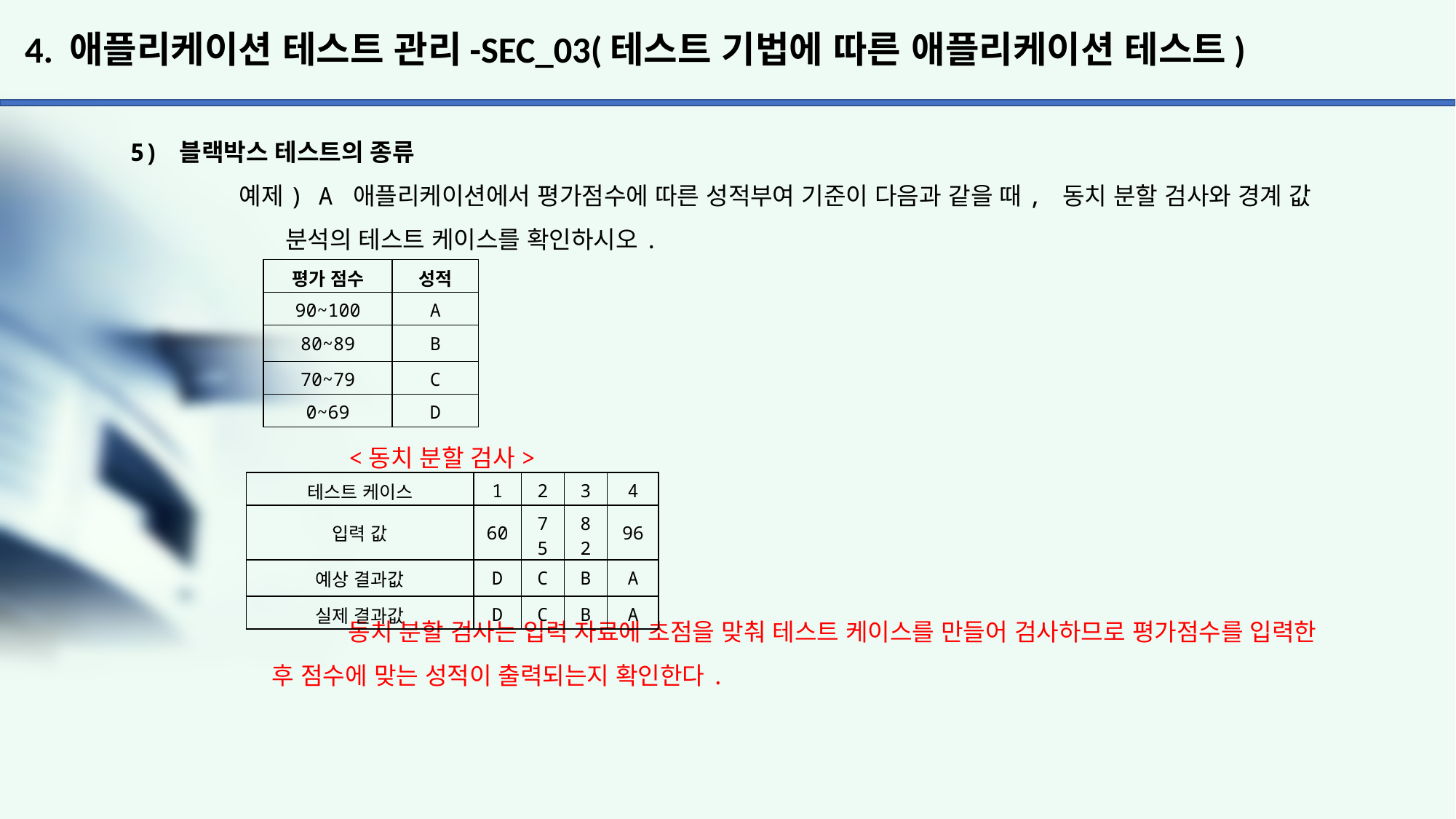

# 4. 애플리케이션 테스트 관리-SEC_03(테스트 기법에 따른 애플리케이션 테스트)
5) 블랙박스 테스트의 종류
	예제) A 애플리케이션에서 평가점수에 따른 성적부여 기준이 다음과 같을 때, 동치 분할 검사와 경계 값
	      분석의 테스트 케이스를 확인하시오.

		<동치 분할 검사>

		동치 분할 검사는 입력 자료에 초점을 맞춰 테스트 케이스를 만들어 검사하므로 평가점수를 입력한
	    후 점수에 맞는 성적이 출력되는지 확인한다.
| 평가 점수 | 성적 |
| --- | --- |
| 90~100 | A |
| 80~89 | B |
| 70~79 | C |
| 0~69 | D |
| 테스트 케이스 | 1 | 2 | 3 | 4 |
| --- | --- | --- | --- | --- |
| 입력 값 | 60 | 75 | 82 | 96 |
| 예상 결과값 | D | C | B | A |
| 실제 결과값 | D | C | B | A |